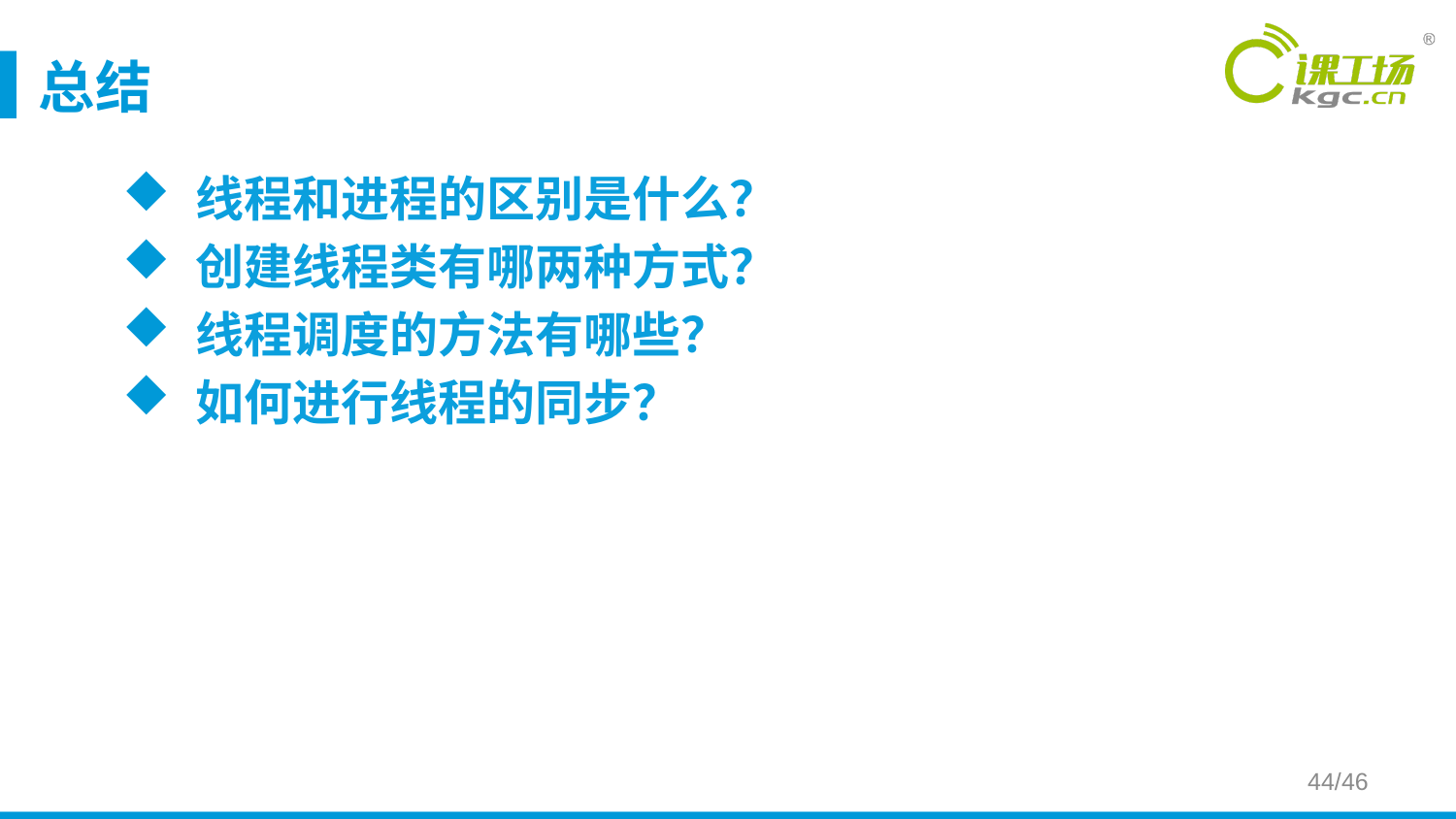

# 总结
线程和进程的区别是什么？
创建线程类有哪两种方式？
线程调度的方法有哪些？
如何进行线程的同步？
44/46